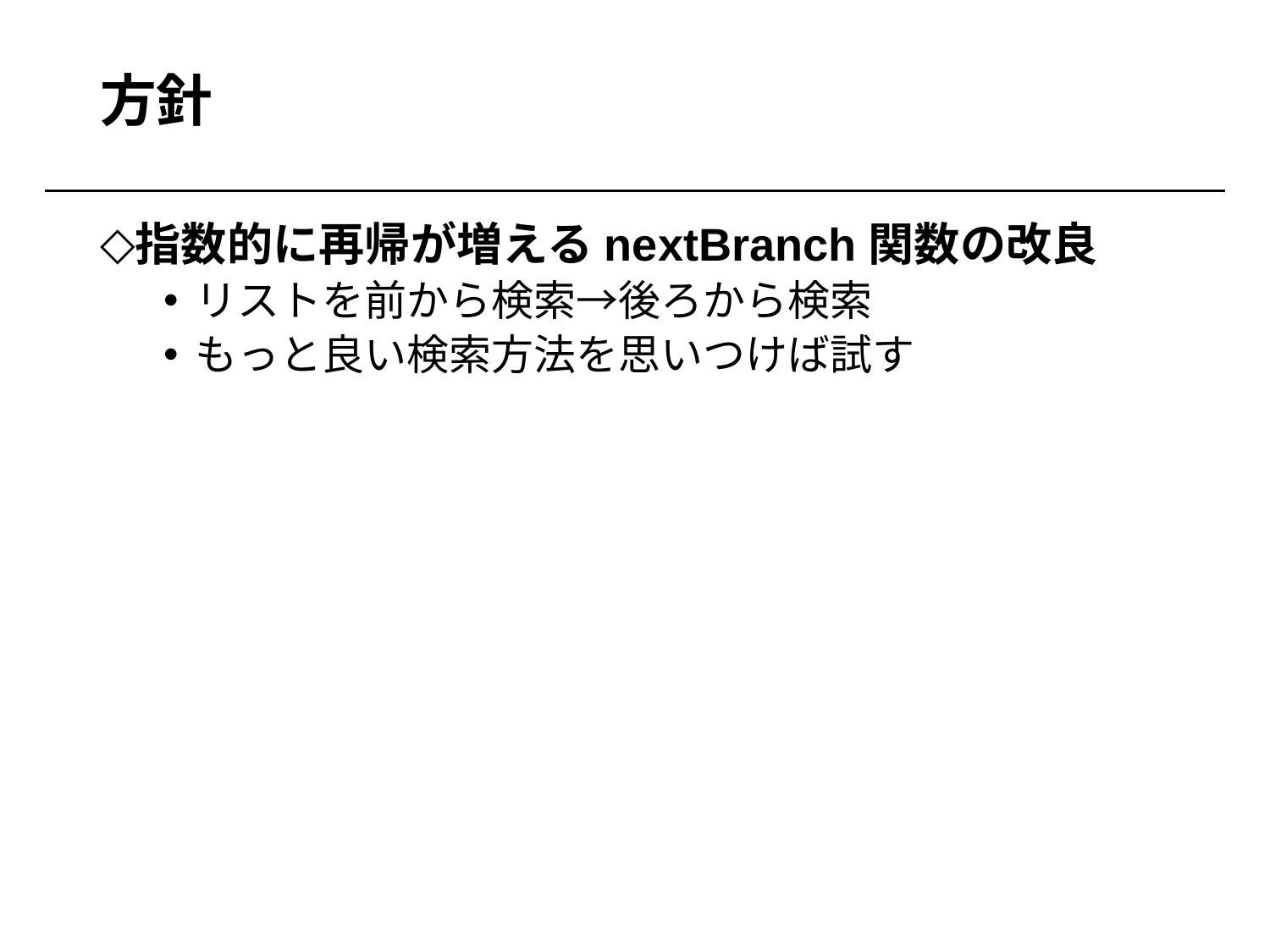

# 方針
指数的に再帰が増えるnextBranch関数の改良
リストを前から検索→後ろから検索
もっと良い検索方法を思いつけば試す